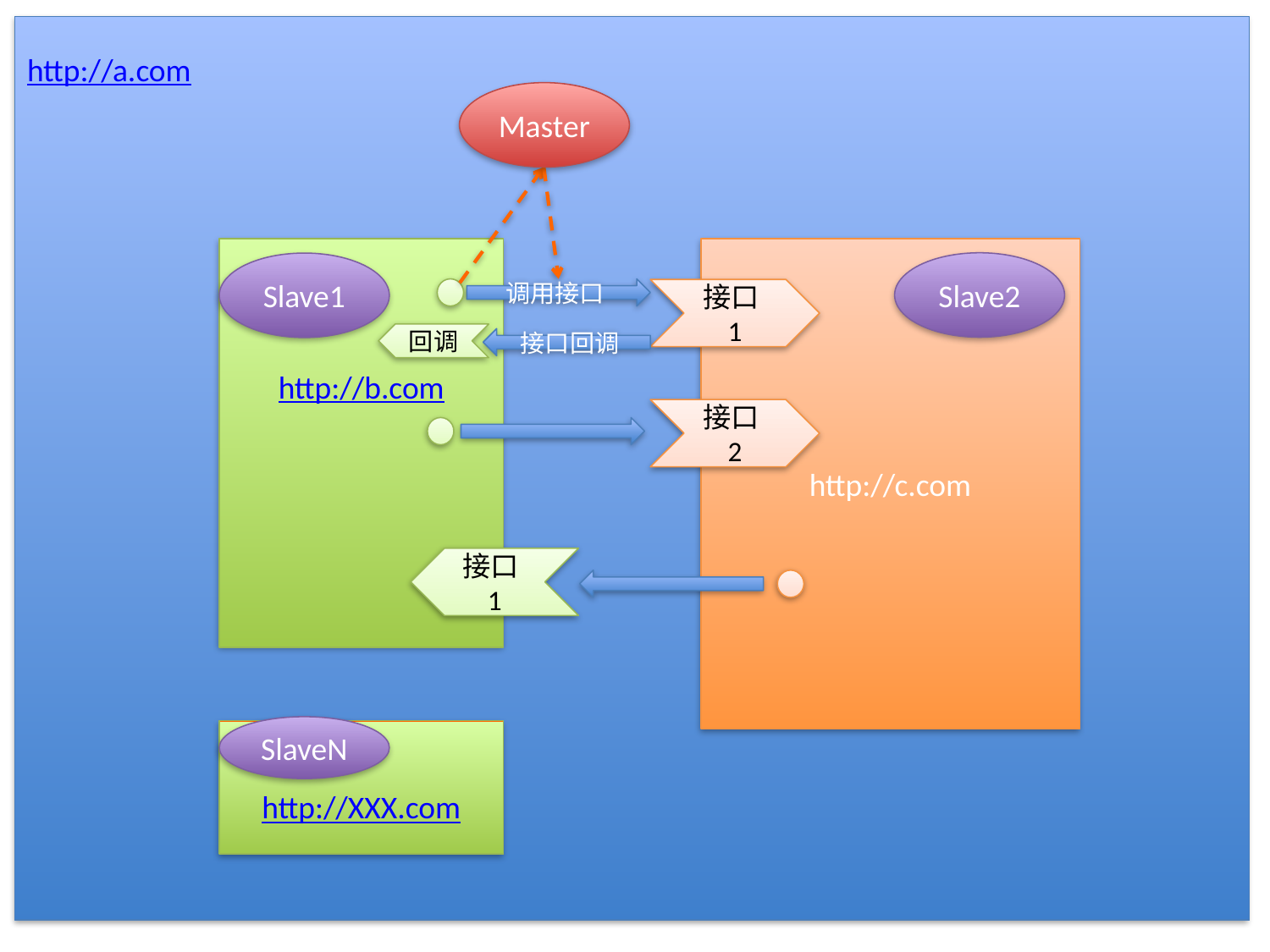

http://a.com

Master
http://b.com

http://c.com
Slave2
Slave1

调用接口
接口1
回调
接口回调
接口2

接口1

SlaveN

http://XXX.com